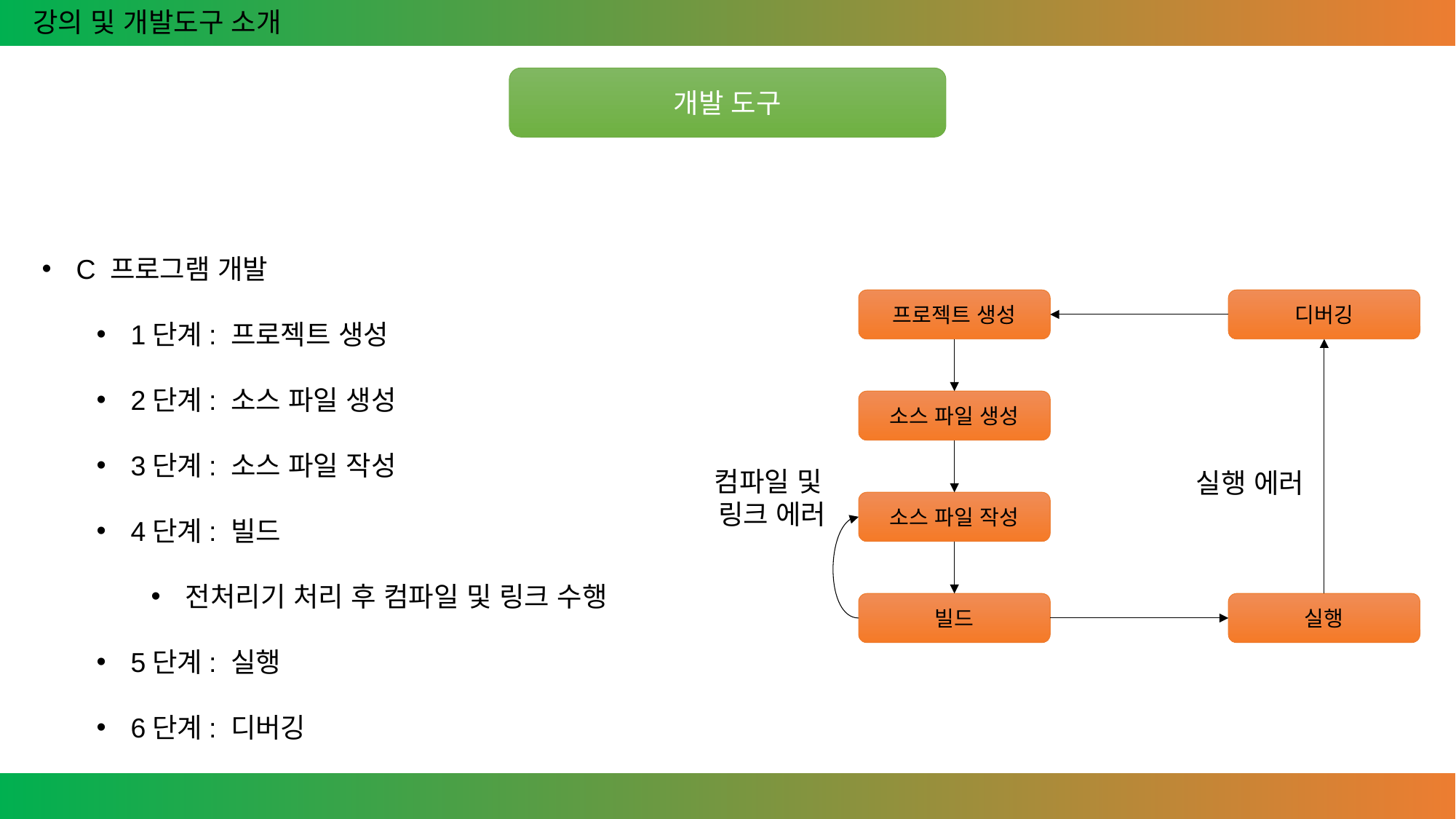

강의 및 개발도구 소개
개발 도구
C 프로그램 개발
1단계: 프로젝트 생성
2단계: 소스 파일 생성
3단계: 소스 파일 작성
4단계: 빌드
전처리기 처리 후 컴파일 및 링크 수행
5단계: 실행
6단계: 디버깅
디버깅
프로젝트 생성
소스 파일 생성
컴파일 및
링크 에러
실행 에러
소스 파일 작성
실행
빌드